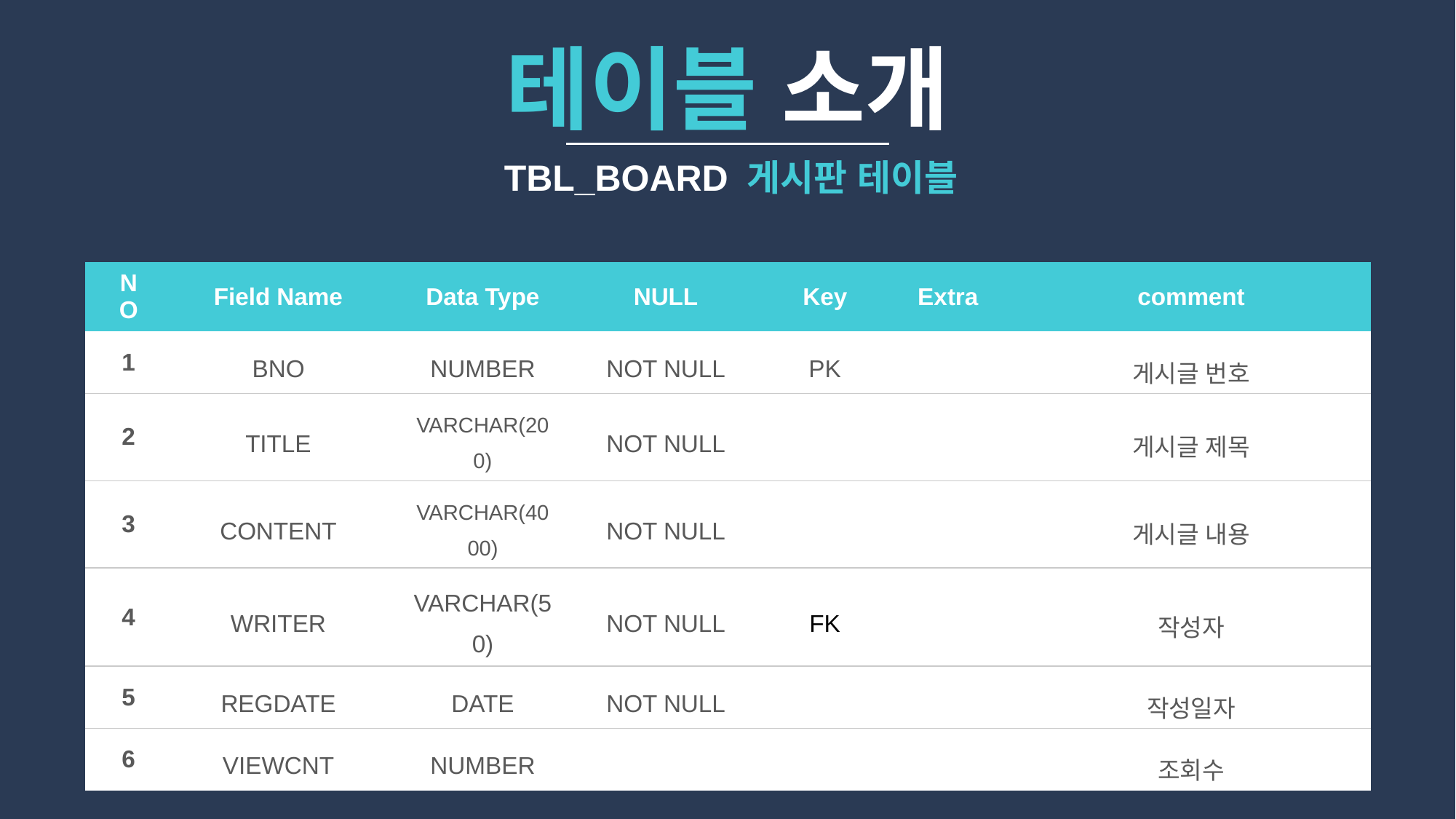

테이블 소개
 TBL_BOARD 게시판 테이블
| NO | Field Name | Data Type | NULL | Key | Extra | comment |
| --- | --- | --- | --- | --- | --- | --- |
| 1 | BNO | NUMBER | NOT NULL | PK |  | 게시글 번호 |
| 2 | TITLE | VARCHAR(200) | NOT NULL |  |  | 게시글 제목 |
| 3 | CONTENT | VARCHAR(4000) | NOT NULL |  |  | 게시글 내용 |
| 4 | WRITER | VARCHAR(50) | NOT NULL | FK |  | 작성자 |
| 5 | REGDATE | DATE | NOT NULL |  |  | 작성일자 |
| 6 | VIEWCNT | NUMBER |  |  |  | 조회수 |